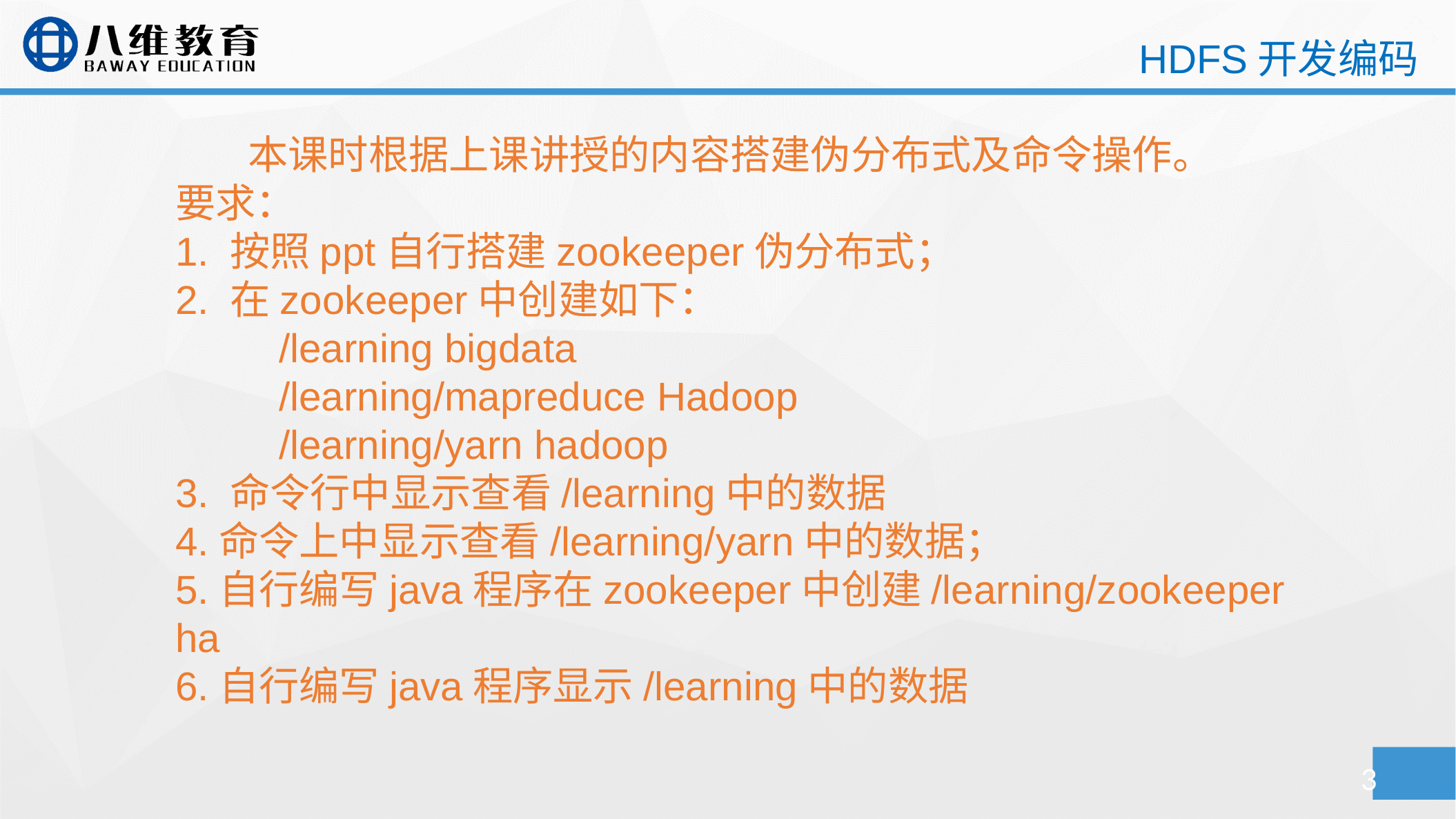

HDFS开发编码
       本课时根据上课讲授的内容搭建伪分布式及命令操作。
要求：
1. 按照ppt自行搭建zookeeper伪分布式；
2. 在zookeeper中创建如下：
	/learning bigdata
	/learning/mapreduce Hadoop
	/learning/yarn hadoop
3. 命令行中显示查看/learning中的数据
4.命令上中显示查看/learning/yarn中的数据；
5.自行编写java程序在zookeeper中创建/learning/zookeeper  ha
6.自行编写java程序显示/learning中的数据